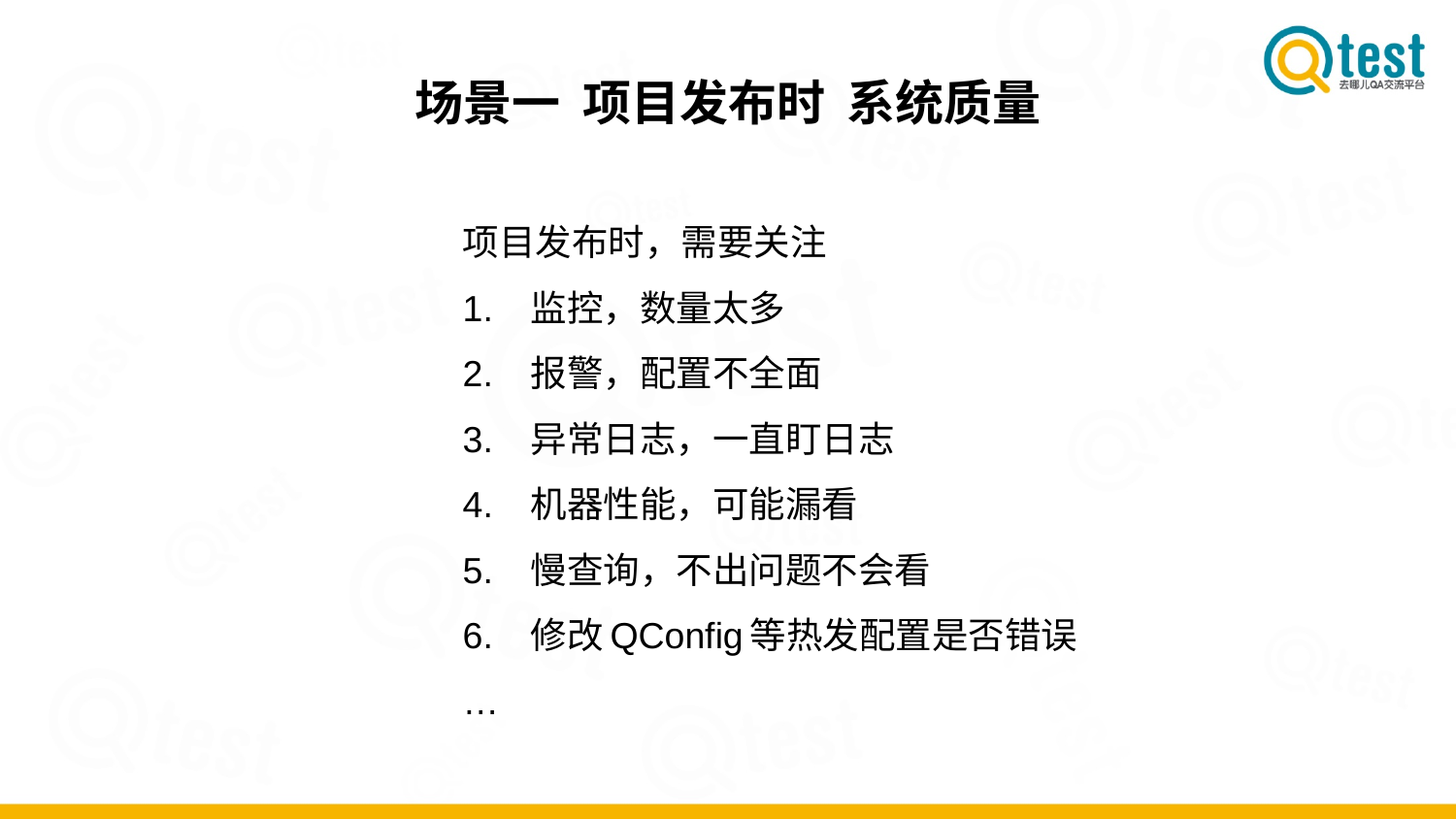

# 场景一  项目发布时  系统质量
项目发布时，需要关注
监控，数量太多
报警，配置不全面
异常日志，一直盯日志
机器性能，可能漏看
慢查询，不出问题不会看
修改QConfig等热发配置是否错误
…